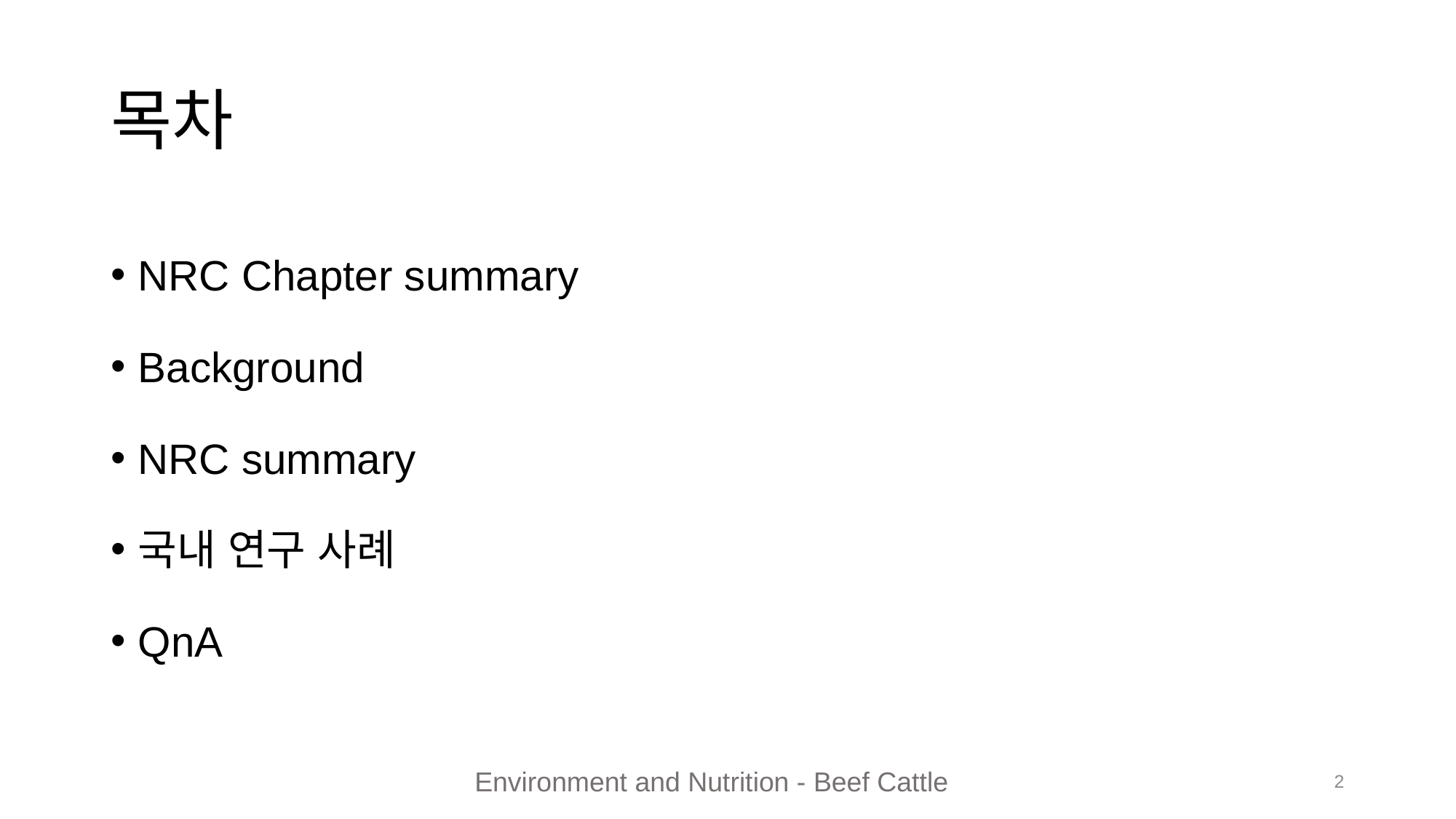

# 목차
NRC Chapter summary
Background
NRC summary
국내 연구 사례
QnA
Environment and Nutrition - Beef Cattle
2